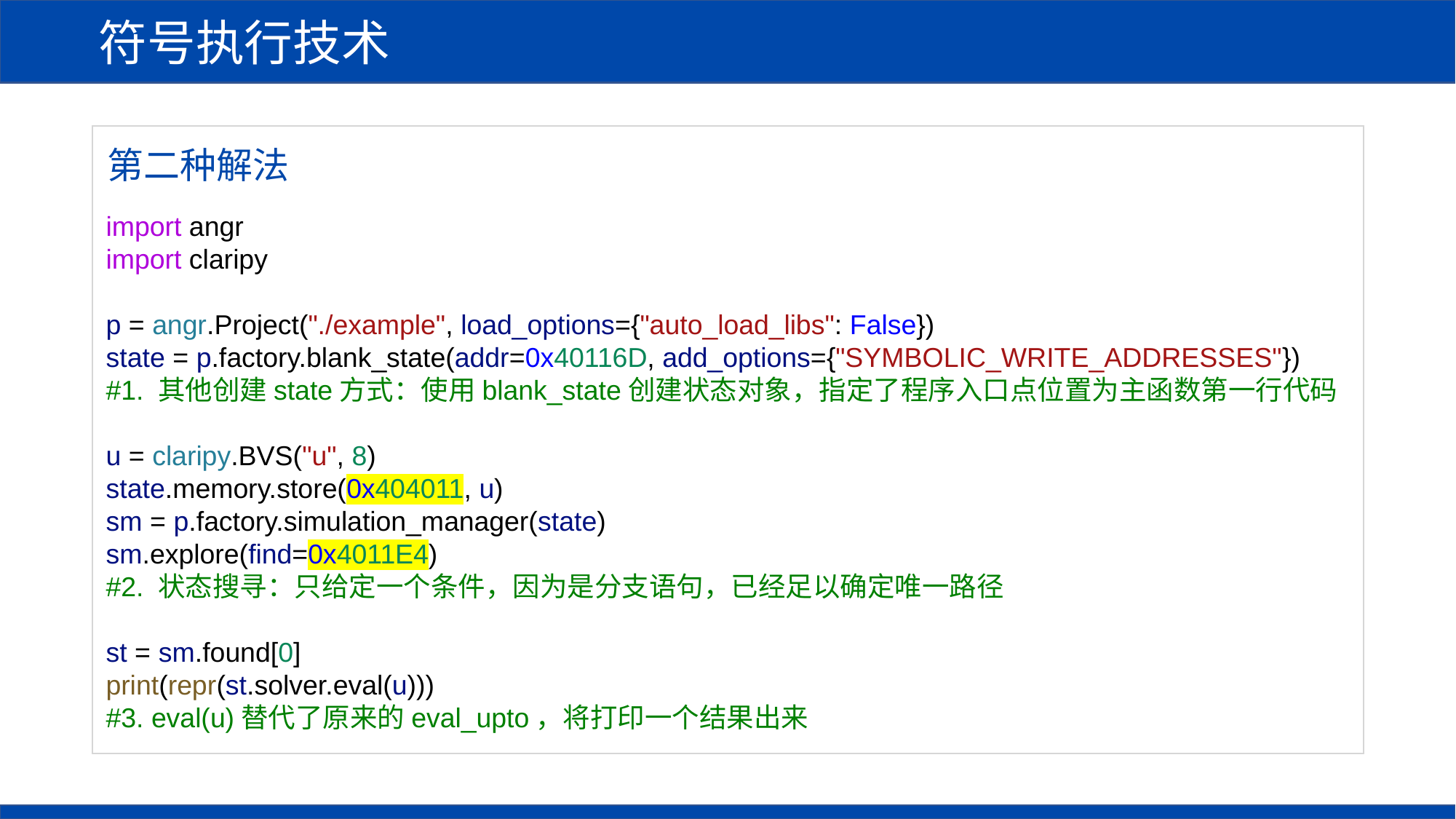

符号执行技术

第二种解法
import angr
import claripy

p = angr.Project("./example", load_options={"auto_load_libs": False})
state = p.factory.blank_state(addr=0x40116D, add_options={"SYMBOLIC_WRITE_ADDRESSES"})
#1. 其他创建state方式：使用blank_state创建状态对象，指定了程序入口点位置为主函数第一行代码
u = claripy.BVS("u", 8)
state.memory.store(0x404011, u)
sm = p.factory.simulation_manager(state)
sm.explore(find=0x4011E4)
#2. 状态搜寻：只给定一个条件，因为是分支语句，已经足以确定唯一路径
st = sm.found[0]
print(repr(st.solver.eval(u)))
#3. eval(u)替代了原来的eval_upto，将打印一个结果出来